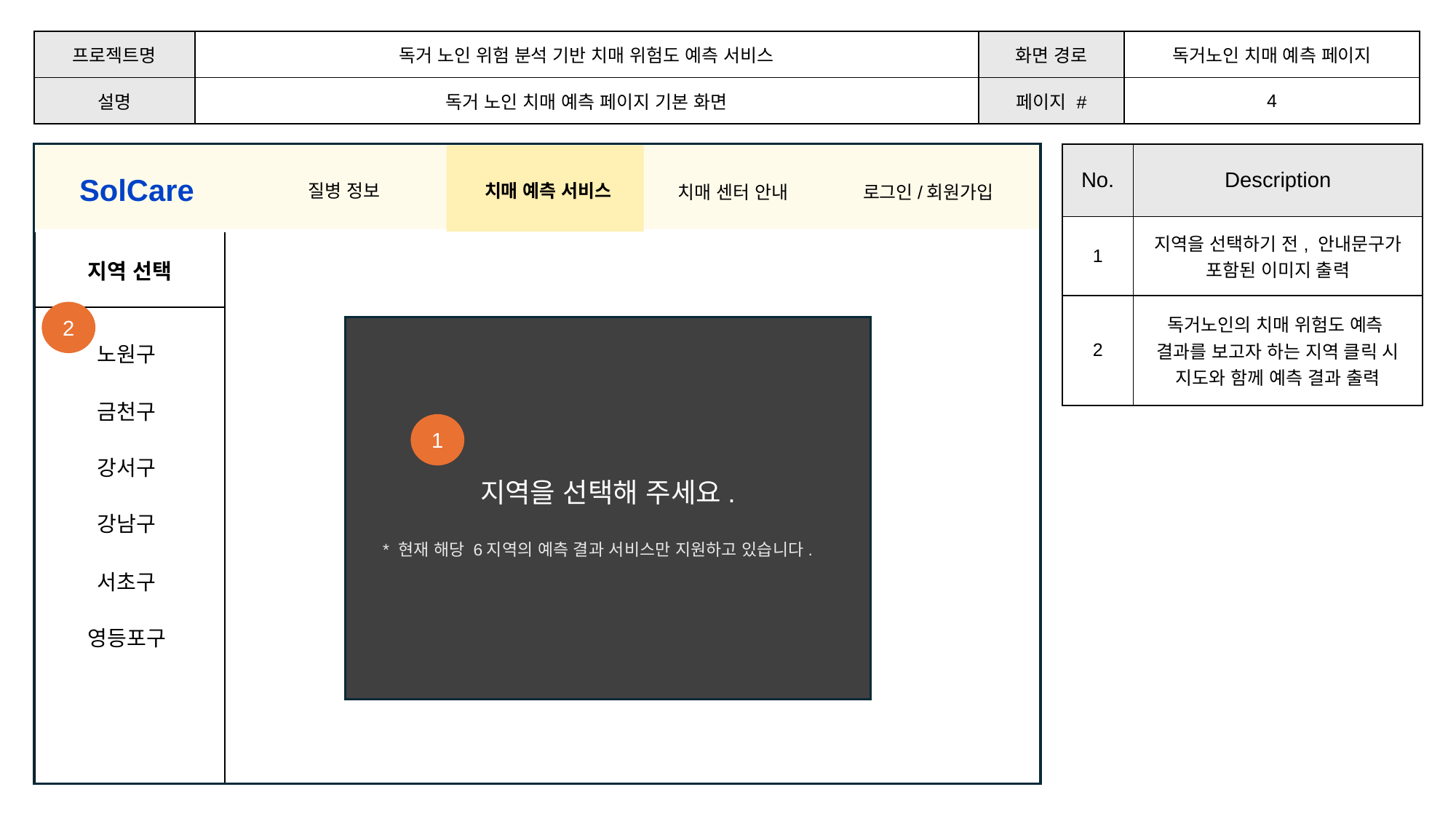

| 프로젝트명 | 독거 노인 위험 분석 기반 치매 위험도 예측 서비스 | 화면 경로 | 독거노인 치매 예측 페이지 |
| --- | --- | --- | --- |
| 설명 | 독거 노인 치매 예측 페이지 기본 화면 | 페이지 # | 4 |

| No. | Description |
| --- | --- |
| 1 | 지역을 선택하기 전, 안내문구가 포함된 이미지 출력 |
| 2 | 독거노인의 치매 위험도 예측 결과를 보고자 하는 지역 클릭 시 지도와 함께 예측 결과 출력 |

SolCare
질병 정보
치매 예측 서비스
치매 센터 안내
로그인/회원가입
| 지역 선택 |
| --- |
|  |
2
지역을 선택해 주세요.

노원구
금천구
1
강서구
강남구
 * 현재 해당 6지역의 예측 결과 서비스만 지원하고 있습니다.
서초구
영등포구